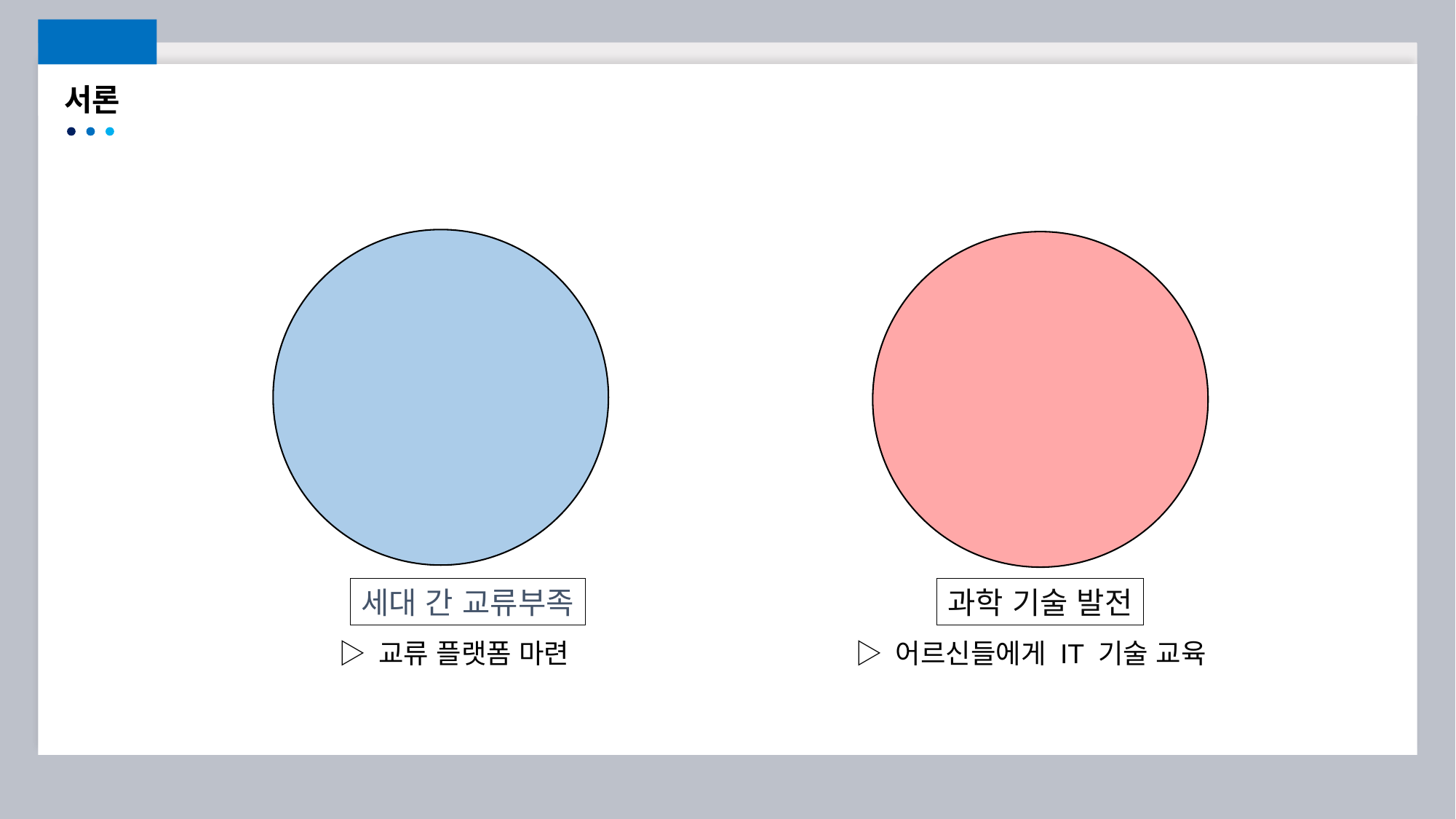

서론

멘토링
세대 간 교류부족
과학 기술 발전
▷ 교류 플랫폼 마련
▷ 어르신들에게 IT 기술 교육